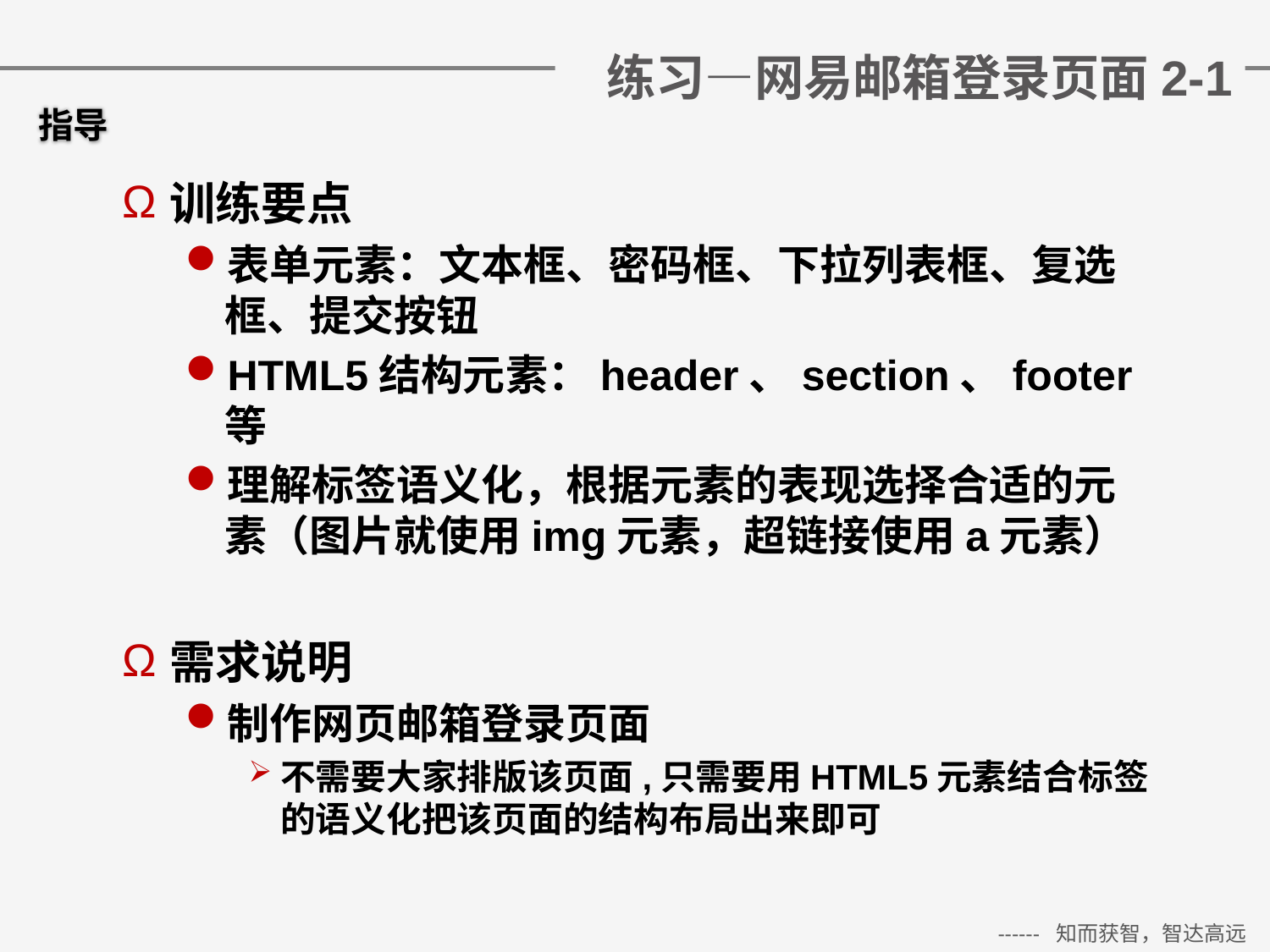

# 练习—网易邮箱登录页面2-1
指导
训练要点
表单元素：文本框、密码框、下拉列表框、复选框、提交按钮
HTML5结构元素：header、section、footer等
理解标签语义化，根据元素的表现选择合适的元素（图片就使用img元素，超链接使用a元素）

需求说明
制作网页邮箱登录页面
不需要大家排版该页面,只需要用HTML5元素结合标签的语义化把该页面的结构布局出来即可